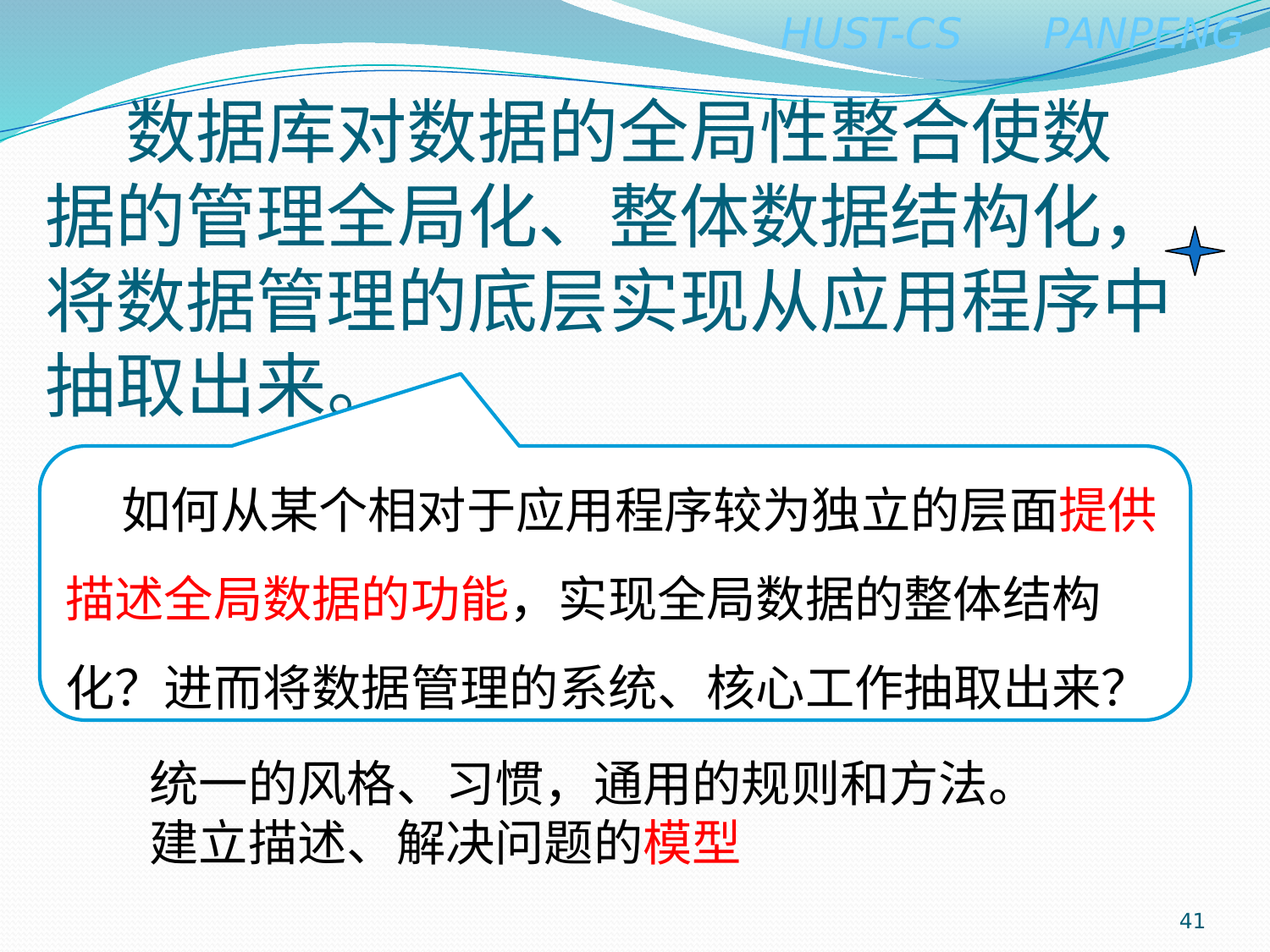

# 数据库对数据的全局性整合使数据的管理全局化、整体数据结构化，将数据管理的底层实现从应用程序中抽取出来。

    如何从某个相对于应用程序较为独立的层面提供描述全局数据的功能，实现全局数据的整体结构化？进而将数据管理的系统、核心工作抽取出来？
统一的风格、习惯，通用的规则和方法。
建立描述、解决问题的模型
41